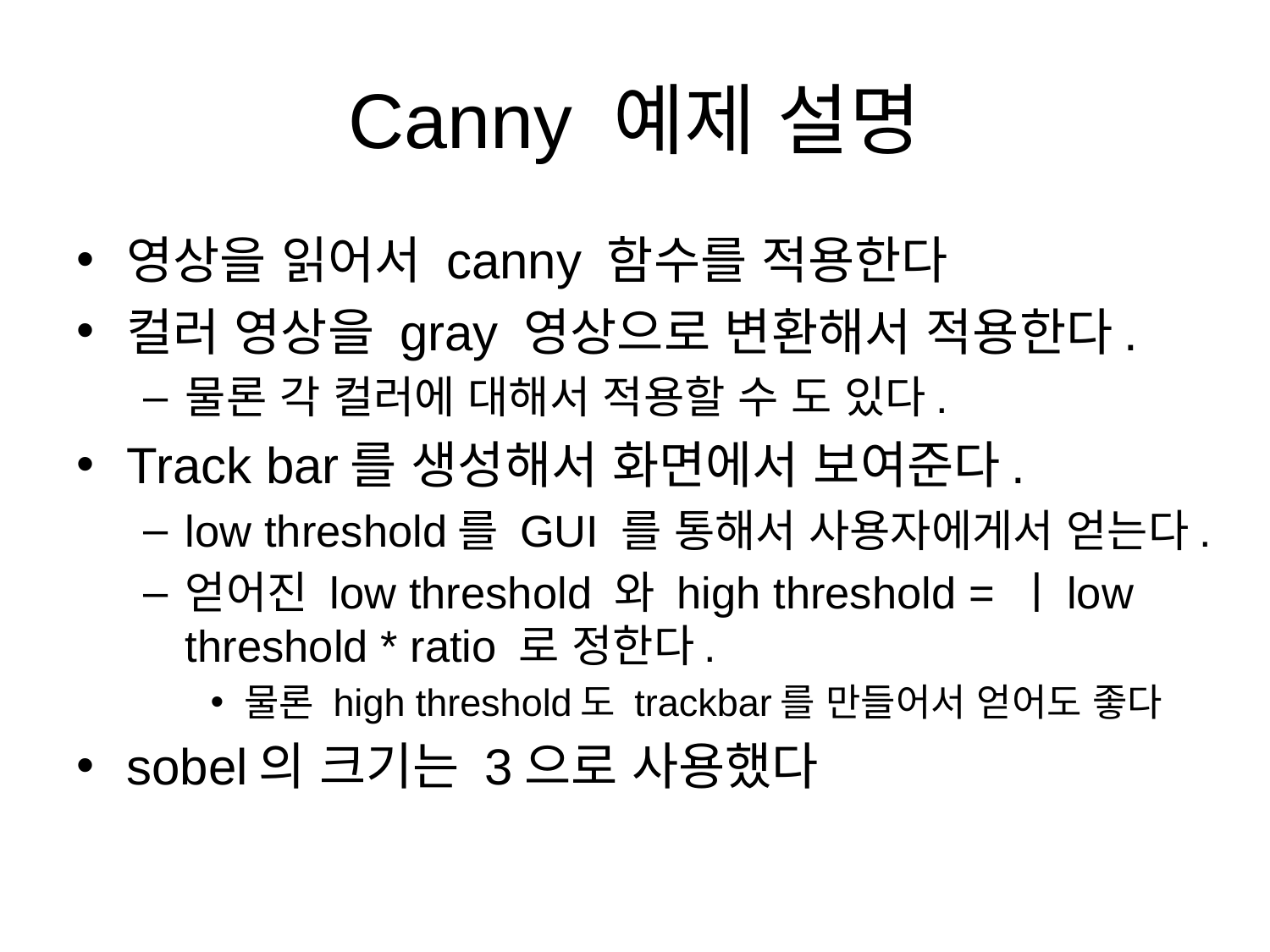

# Canny 예제 설명
영상을 읽어서 canny 함수를 적용한다
컬러 영상을 gray 영상으로 변환해서 적용한다.
물론 각 컬러에 대해서 적용할 수 도 있다.
Track bar를 생성해서 화면에서 보여준다.
low threshold를 GUI 를 통해서 사용자에게서 얻는다.
얻어진 low threshold 와 high threshold = ㅣlow threshold * ratio 로 정한다.
물론 high threshold도 trackbar를 만들어서 얻어도 좋다
sobel의 크기는 3으로 사용했다